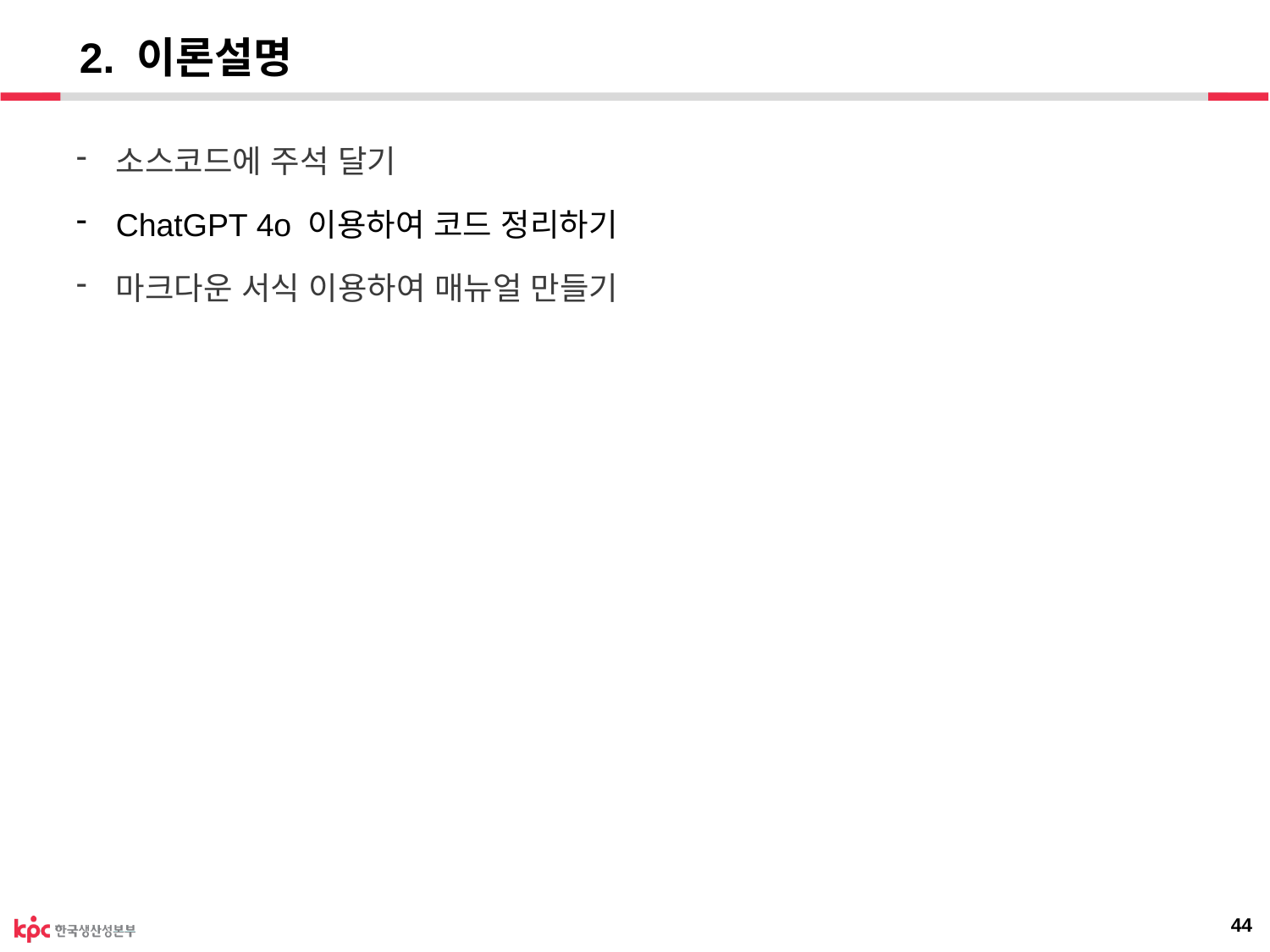

# 2. 이론설명
소스코드에 주석 달기
ChatGPT 4o 이용하여 코드 정리하기
마크다운 서식 이용하여 매뉴얼 만들기